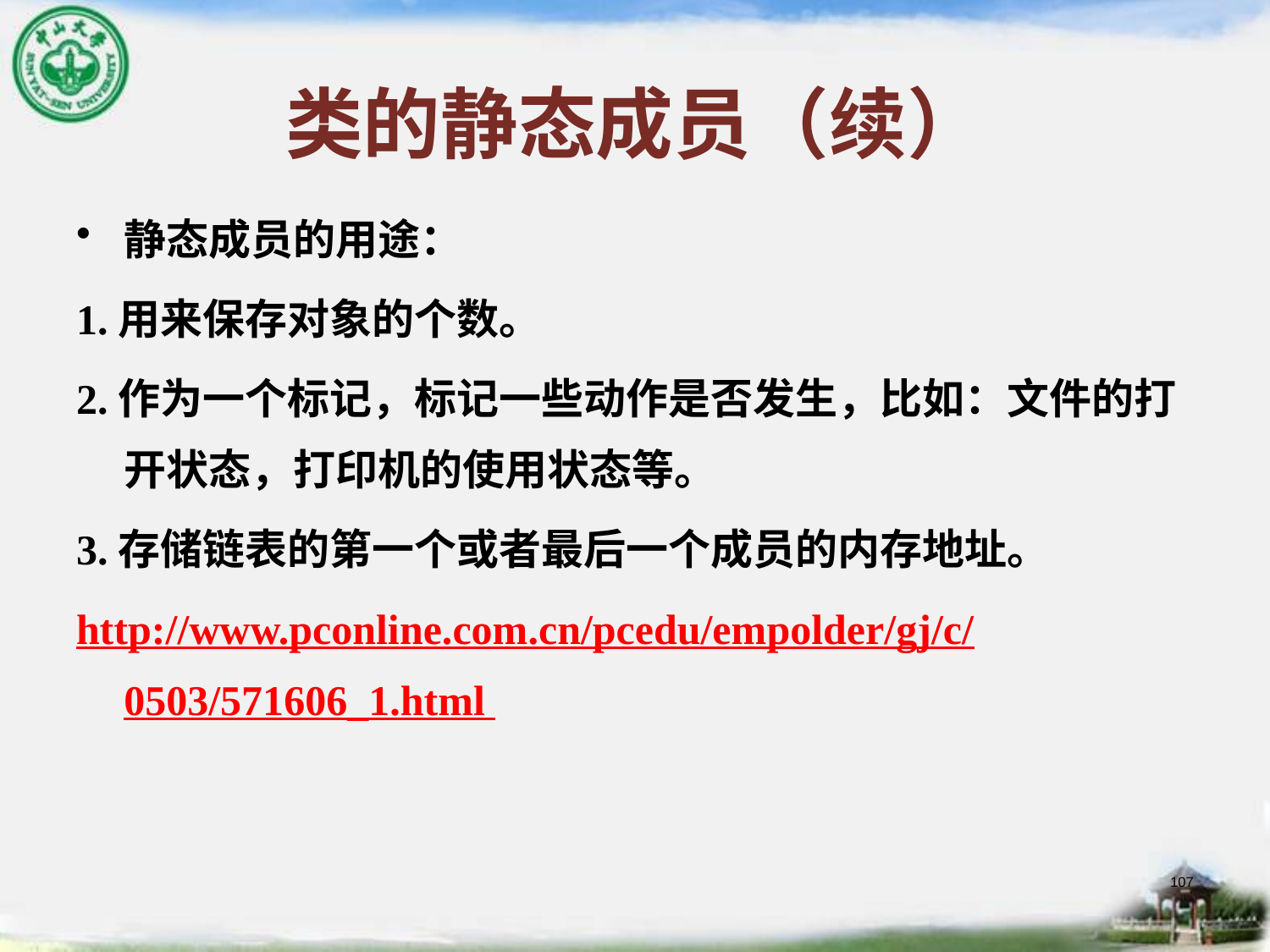

# 类的静态成员（续）
静态成员的用途：
1.用来保存对象的个数。
2.作为一个标记，标记一些动作是否发生，比如：文件的打开状态，打印机的使用状态等。
3.存储链表的第一个或者最后一个成员的内存地址。
http://www.pconline.com.cn/pcedu/empolder/gj/c/0503/571606_1.html
107